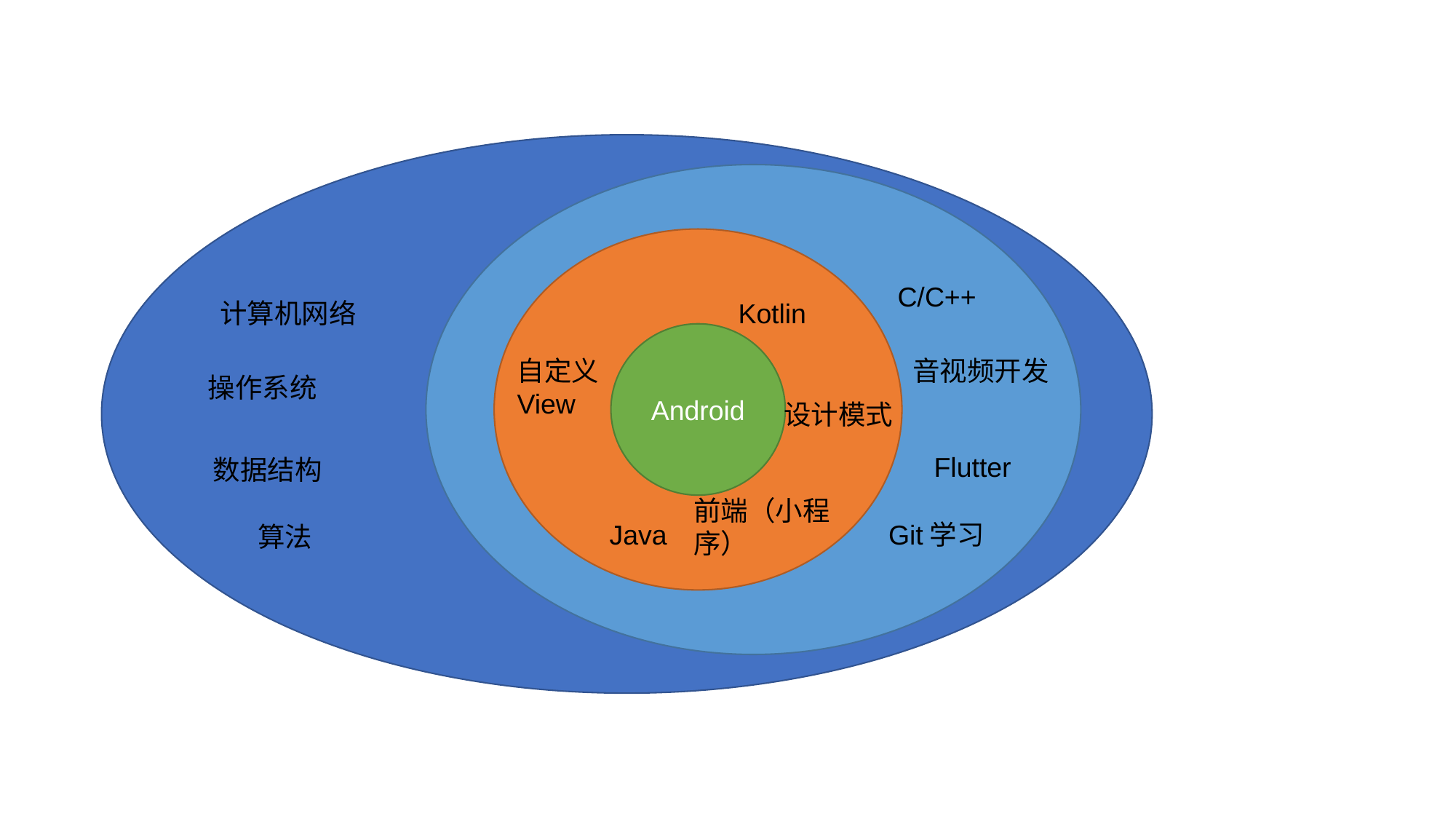

22222222
C/C++
计算机网络
Kotlin
Android
自定义View
音视频开发
操作系统
设计模式
Flutter
数据结构
前端（小程序）
Java
Git学习
算法